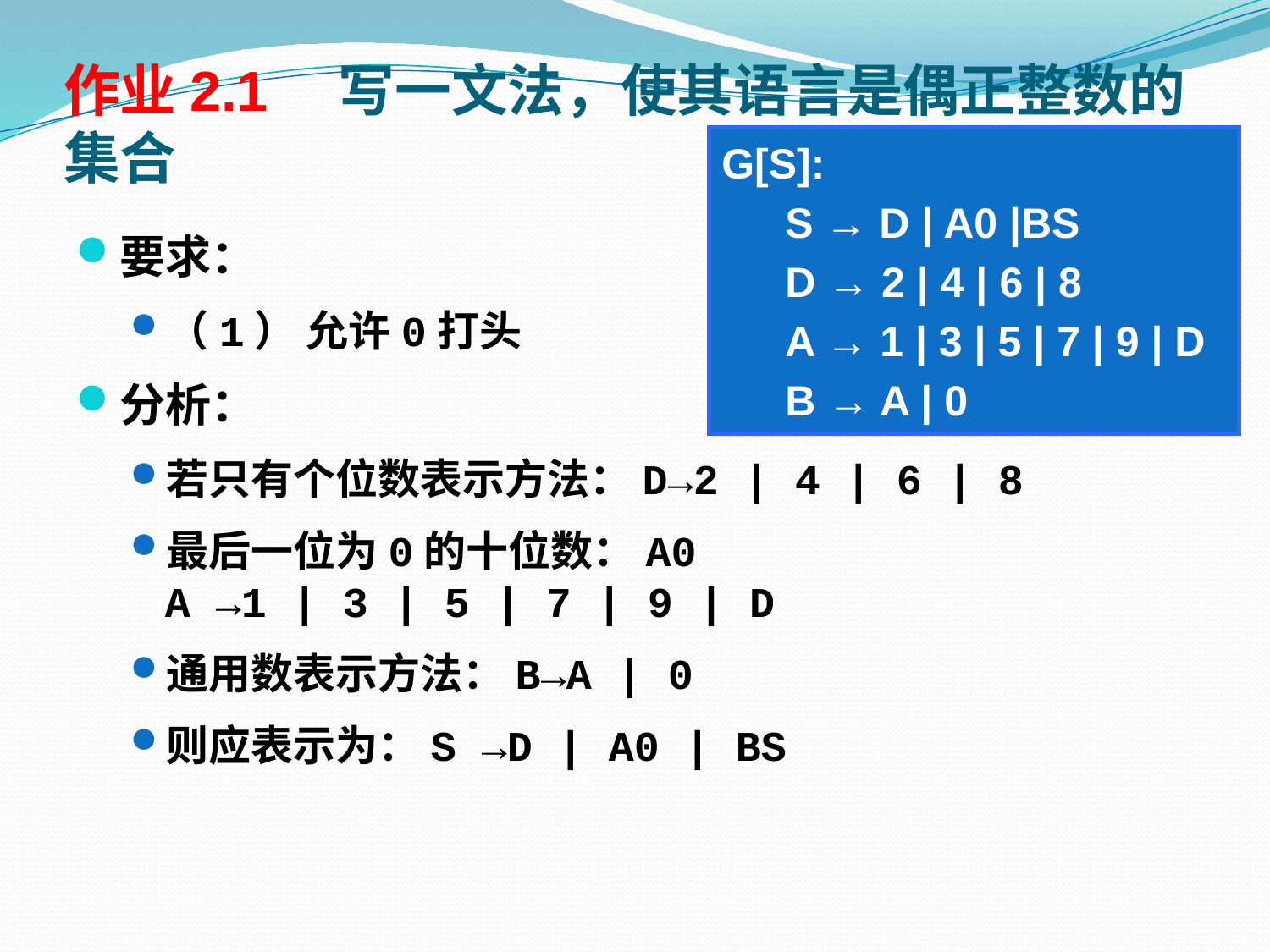

# 作业2.1　写一文法，使其语言是偶正整数的集合
G[S]:
S → D | A0 |BS
D → 2 | 4 | 6 | 8
A → 1 | 3 | 5 | 7 | 9 | D
B → A | 0
要求：
（1） 允许0打头
分析：
若只有个位数表示方法：D→2 | 4 | 6 | 8
最后一位为0的十位数：A0
A →1 | 3 | 5 | 7 | 9 | D
通用数表示方法：B→A | 0
则应表示为：S →D | A0 | BS